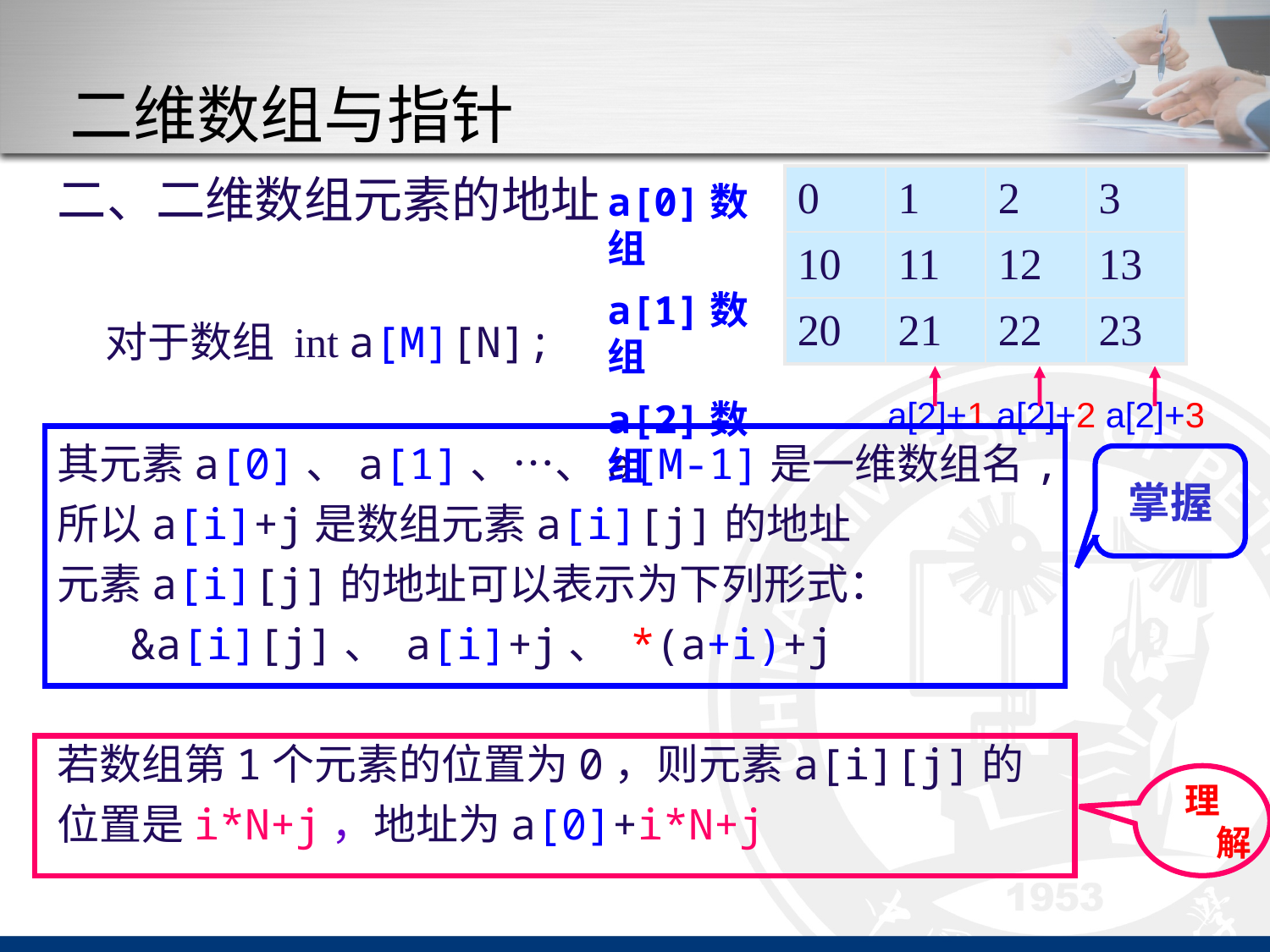

# 二维数组与指针
二、二维数组元素的地址

	对于数组 int a[M][N];

其元素a[0]、a[1]、…、a[M-1]是一维数组名,
所以a[i]+j是数组元素a[i][j]的地址
元素a[i][j]的地址可以表示为下列形式：
	 &a[i][j]、 a[i]+j、 *(a+i)+j

若数组第1个元素的位置为0，则元素a[i][j]的
位置是i*N+j，地址为a[0]+i*N+j
| 0 | 1 | 2 | 3 |
| --- | --- | --- | --- |
| 10 | 11 | 12 | 13 |
| 20 | 21 | 22 | 23 |
a[0]数组
a[1]数组
a[2]数组

a[2]+1 a[2]+2 a[2]+3

掌握

理解